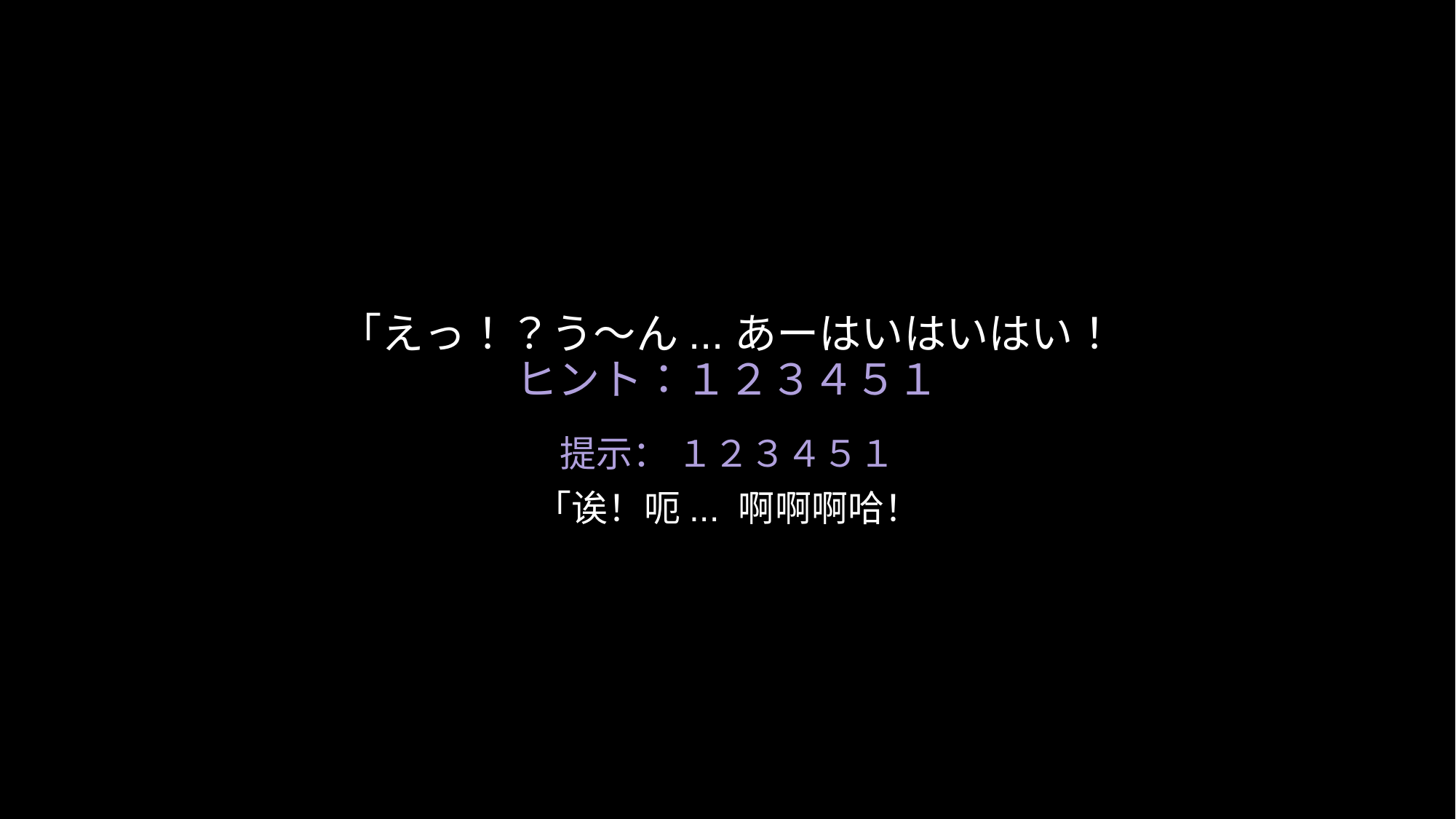

# 「えっ！？う〜ん...あーはいはいはい！ ヒント：１２３４５１
提示： １２３４５１
「诶！呃... 啊啊啊哈！